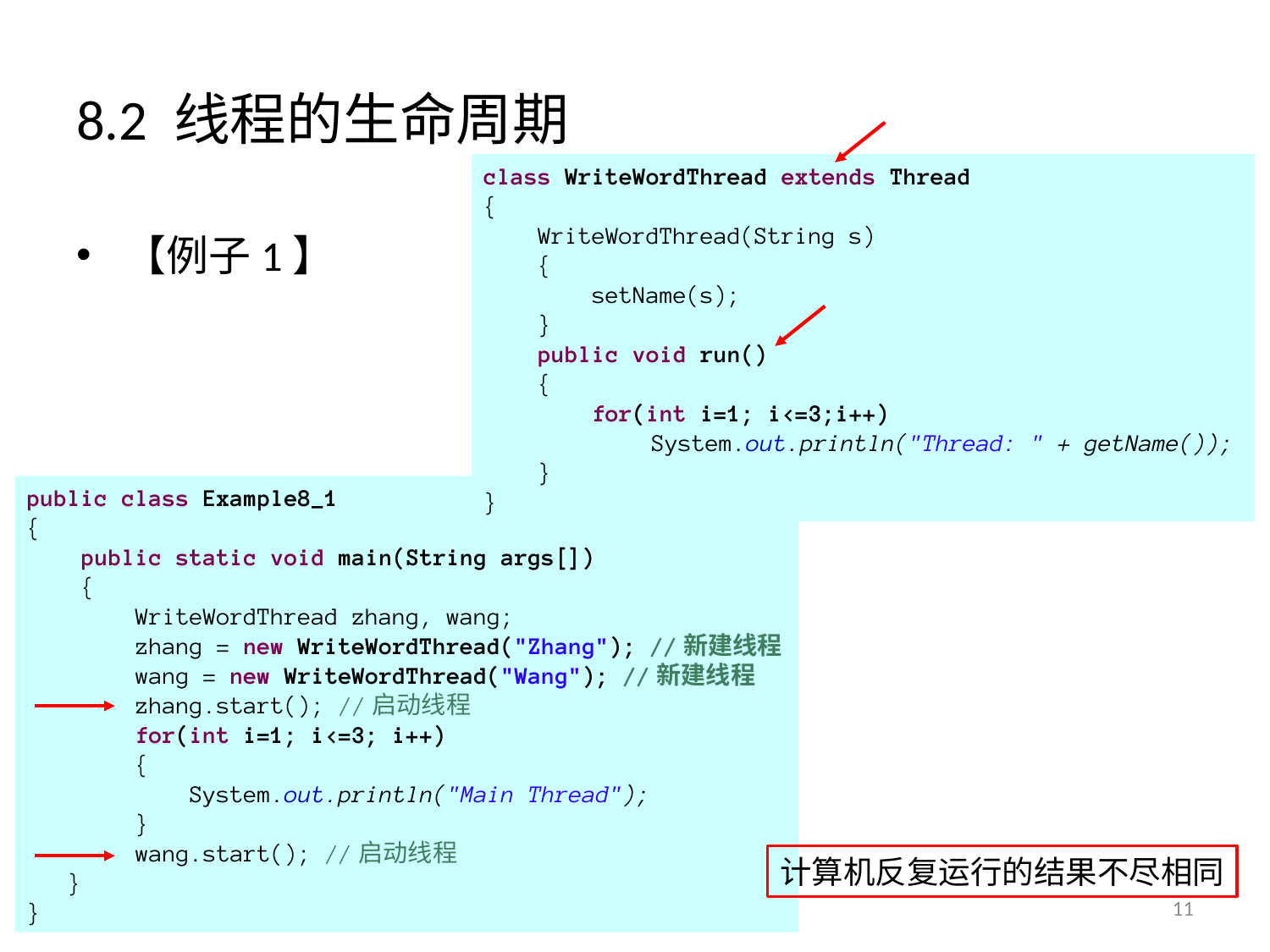

# 8.2 线程的生命周期
class WriteWordThread extends Thread
{
    WriteWordThread(String s)
    {
        setName(s);
    }
    public void run()
    {
        for(int i=1; i<=3;i++)
	   System.out.println("Thread: " + getName());
    }
}
【例子1】
public class Example8_1
{
    public static void main(String args[])
    {
        WriteWordThread zhang, wang;
        zhang = new WriteWordThread("Zhang"); //新建线程
        wang = new WriteWordThread("Wang"); //新建线程
        zhang.start(); //启动线程
        for(int i=1; i<=3; i++)
        {
            System.out.println("Main Thread");
        }
        wang.start(); //启动线程
   }
}
计算机反复运行的结果不尽相同
11